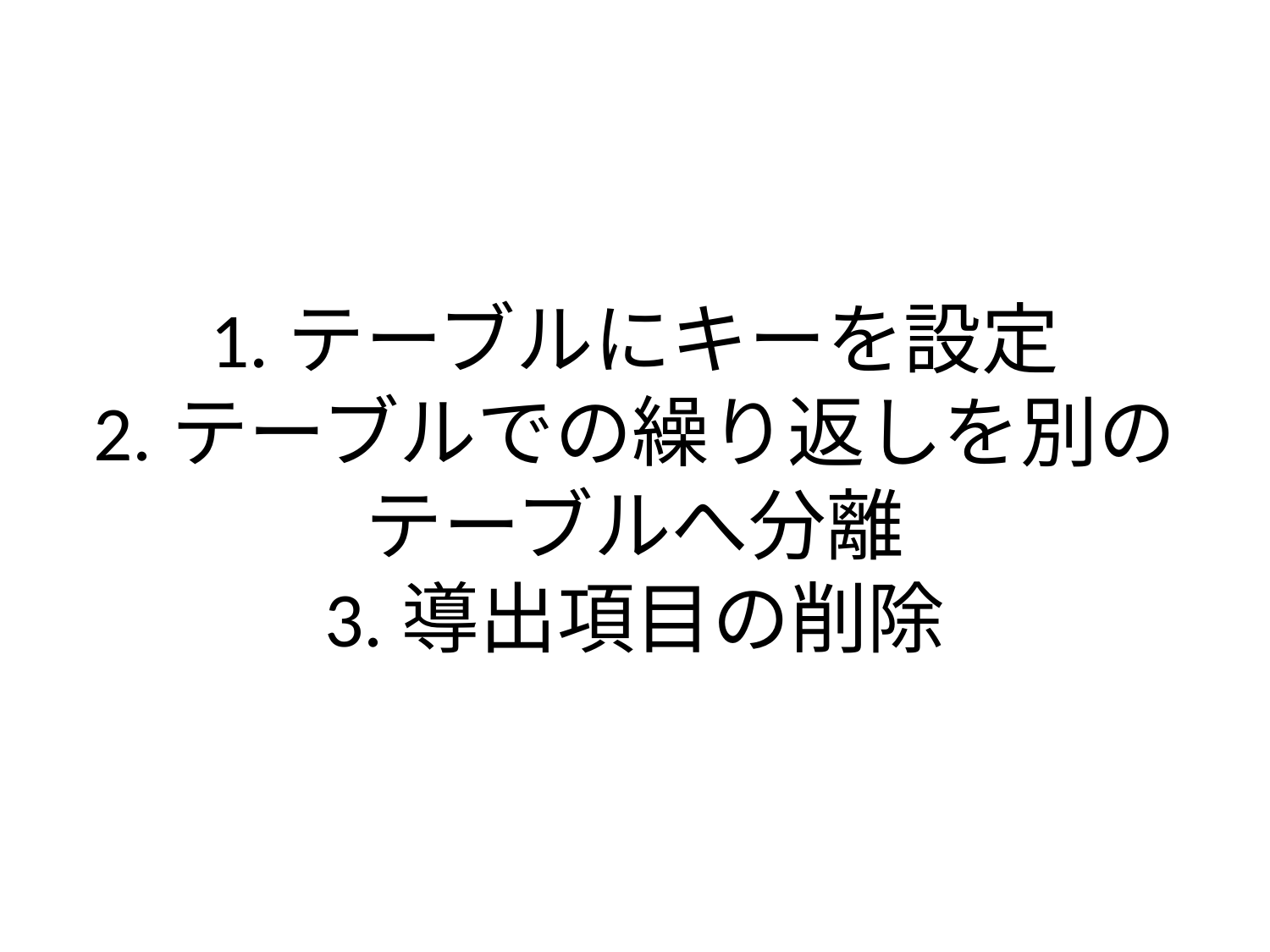

# 1.テーブルにキーを設定 2.テーブルでの繰り返しを別の テーブルへ分離 3.導出項目の削除